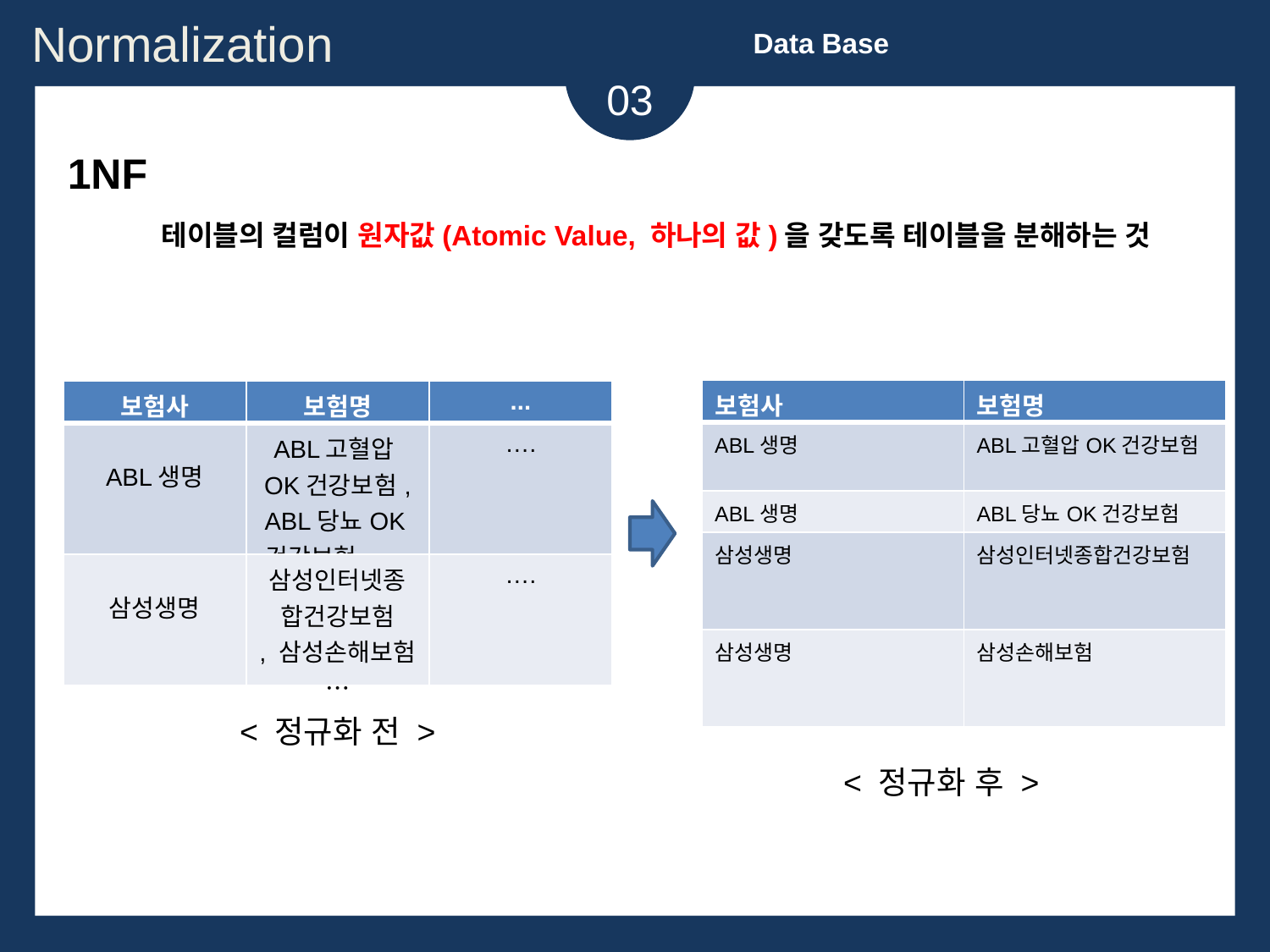

Normalization

Data Base
03
w
1NF
테이블의 컬럼이 원자값(Atomic Value, 하나의 값)을 갖도록 테이블을 분해하는 것
| 보험사 | 보험명 |
| --- | --- |
| ABL생명 | ABL고혈압OK건강보험 |
| ABL생명 | ABL당뇨OK건강보험 |
| 삼성생명 | 삼성인터넷종합건강보험 |
| 삼성생명 | 삼성손해보험 |
| 보험사 | 보험명 | ... |
| --- | --- | --- |
| ABL생명 | ABL고혈압OK건강보험, ABL당뇨OK건강보험 ….. | …. |
| 삼성생명 | 삼성인터넷종합건강보험 , 삼성손해보험… | …. |

< 정규화 전 >
< 정규화 후 >